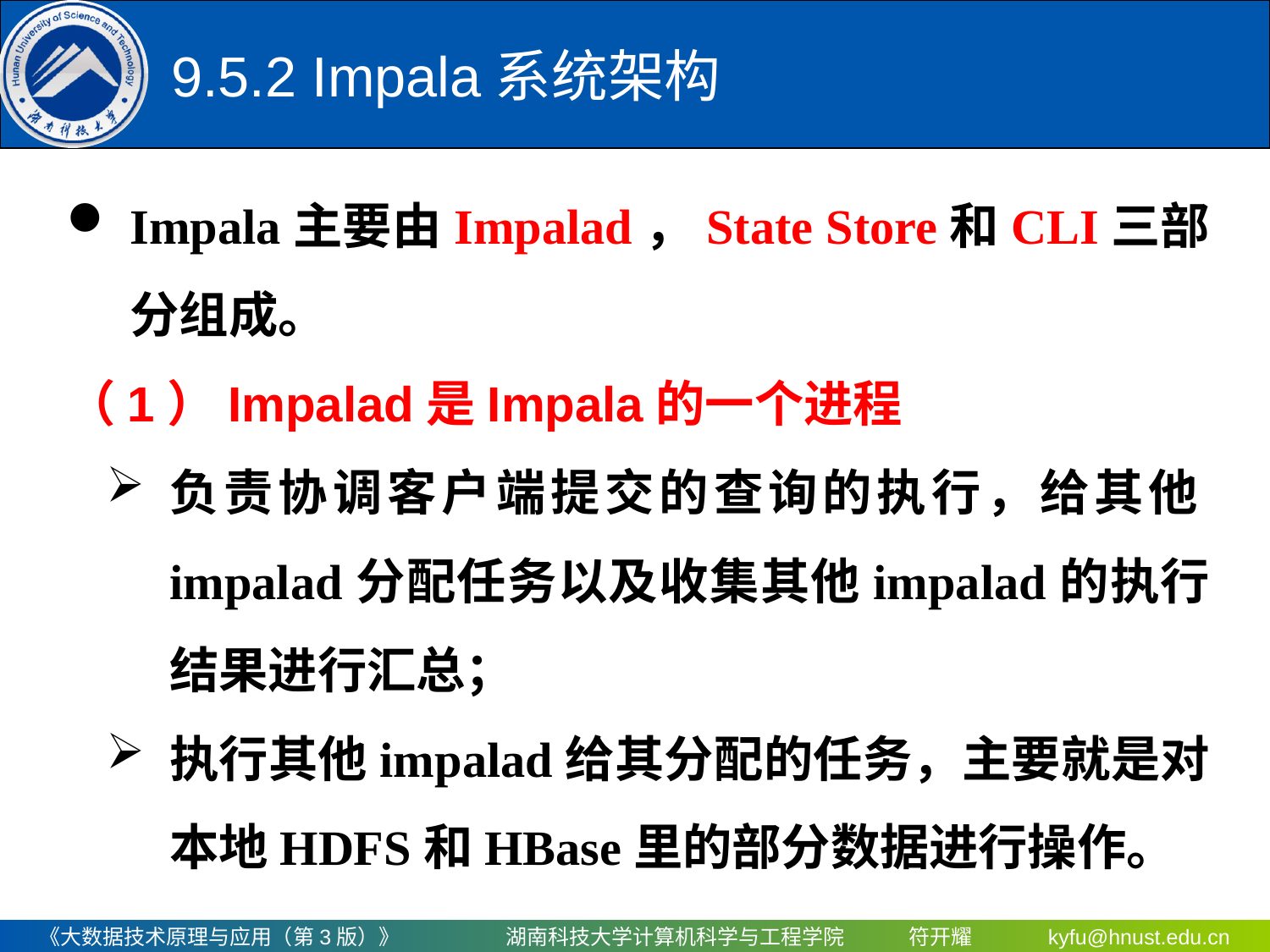

9.5.2 Impala系统架构
Impala主要由Impalad，State Store和CLI三部分组成。
（1）Impalad是Impala的一个进程
负责协调客户端提交的查询的执行，给其他impalad分配任务以及收集其他impalad的执行结果进行汇总；
执行其他impalad给其分配的任务，主要就是对本地HDFS和HBase里的部分数据进行操作。